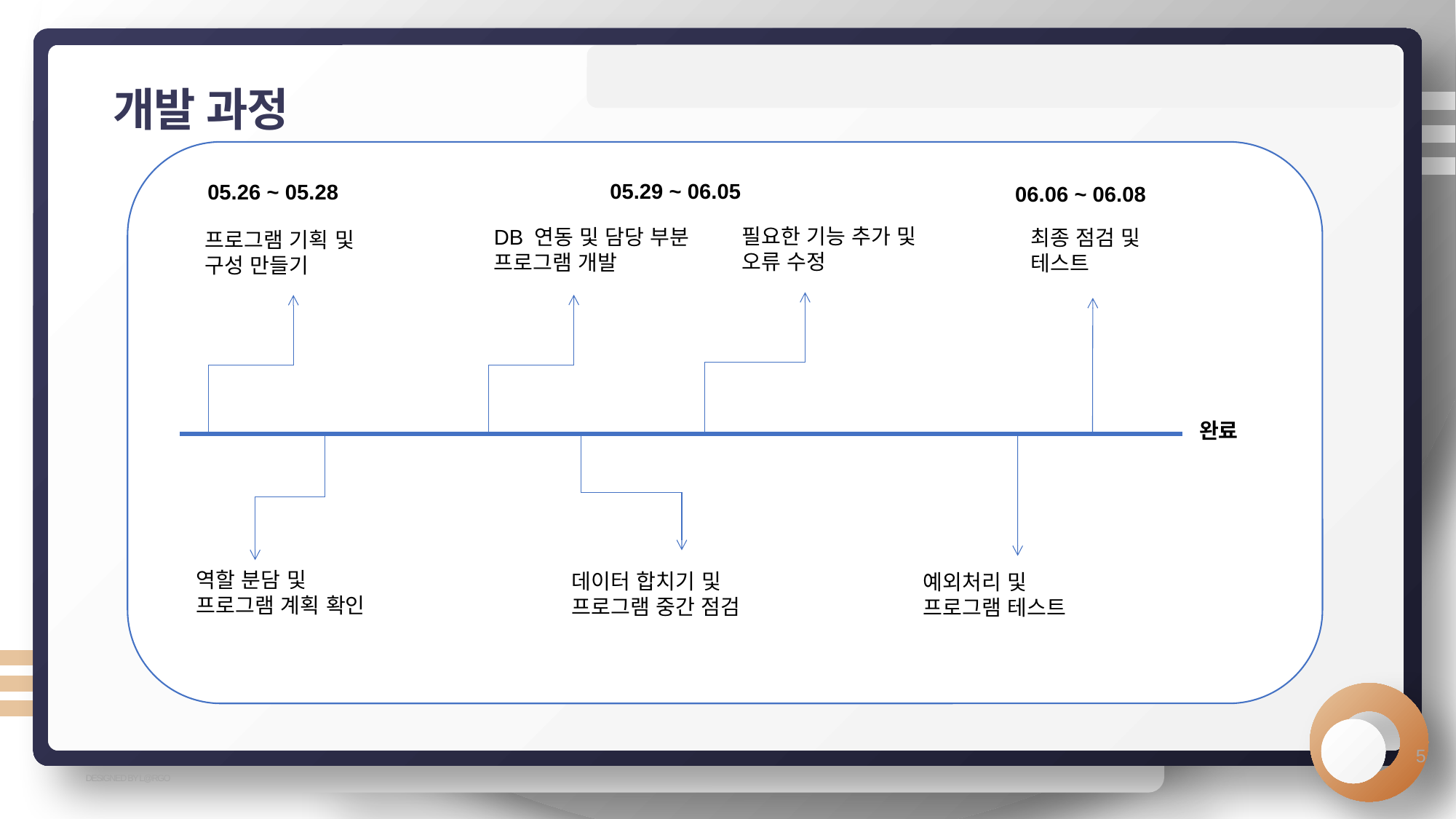

개발 과정

05.29 ~ 06.05
05.26 ~ 05.28
06.06 ~ 06.08
필요한 기능 추가 및 오류 수정

DB 연동 및 담당 부분
프로그램 개발
최종 점검 및
테스트
프로그램 기획 및
구성 만들기
완료
역할 분담 및 프로그램 계획 확인

데이터 합치기 및
프로그램 중간 점검
예외처리 및
프로그램 테스트
5
DESIGNED BY L@RGO